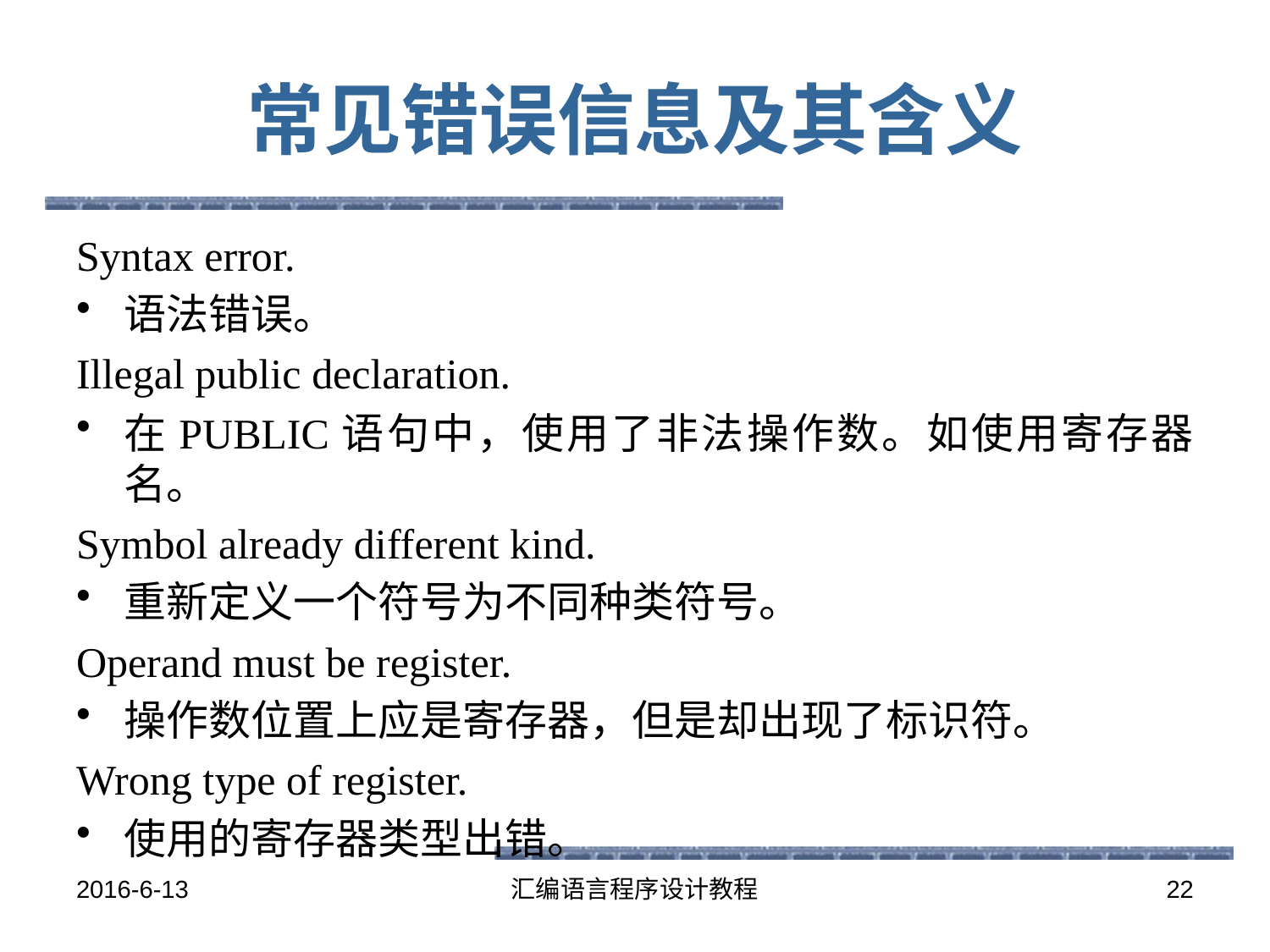

# 常见错误信息及其含义
Syntax error.
语法错误。
Illegal public declaration.
在PUBLIC语句中，使用了非法操作数。如使用寄存器名。
Symbol already different kind.
重新定义一个符号为不同种类符号。
Operand must be register.
操作数位置上应是寄存器，但是却出现了标识符。
Wrong type of register.
使用的寄存器类型出错。
2016-6-13
汇编语言程序设计教程
22